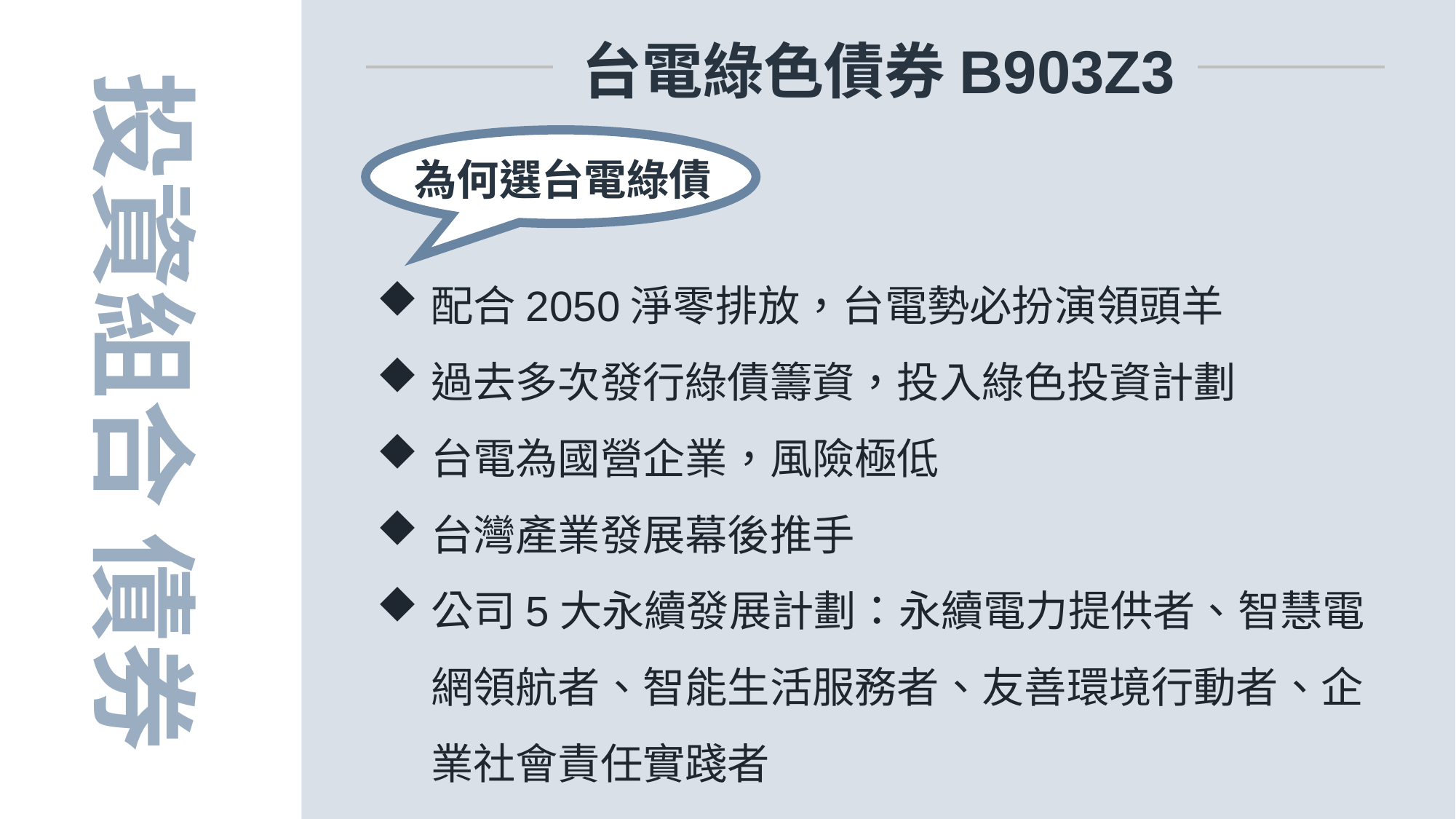

台電綠色債券B903Z3
投資組合 債券

為何選台電綠債
配合2050淨零排放，台電勢必扮演領頭羊
過去多次發行綠債籌資，投入綠色投資計劃
台電為國營企業，風險極低
台灣產業發展幕後推手
公司5大永續發展計劃：永續電力提供者、智慧電網領航者、智能生活服務者、友善環境行動者、企業社會責任實踐者